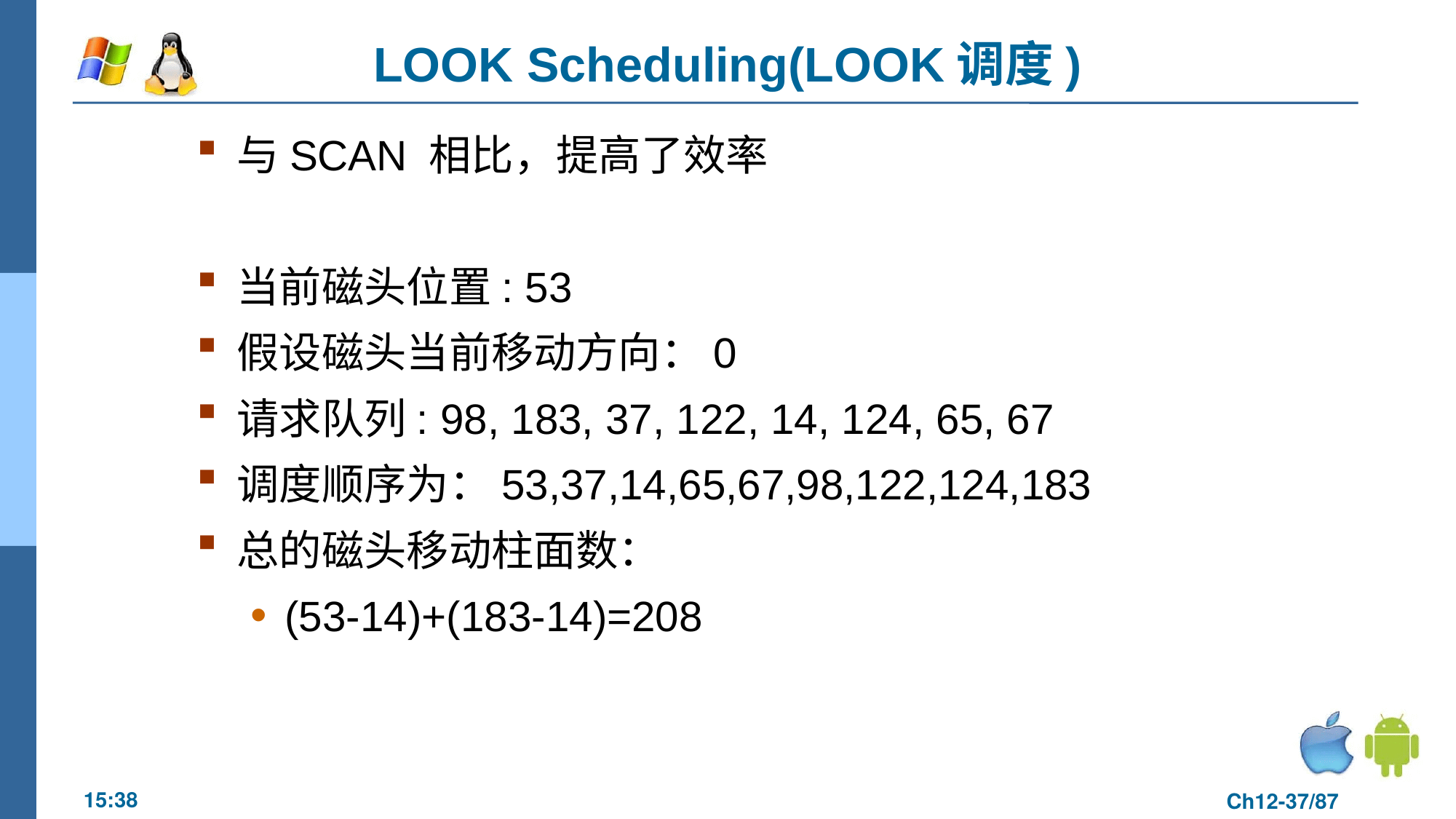

# LOOK Scheduling(LOOK调度)
与SCAN 相比，提高了效率

当前磁头位置: 53
假设磁头当前移动方向：0
请求队列: 98, 183, 37, 122, 14, 124, 65, 67
调度顺序为：53,37,14,65,67,98,122,124,183
总的磁头移动柱面数：
(53-14)+(183-14)=208